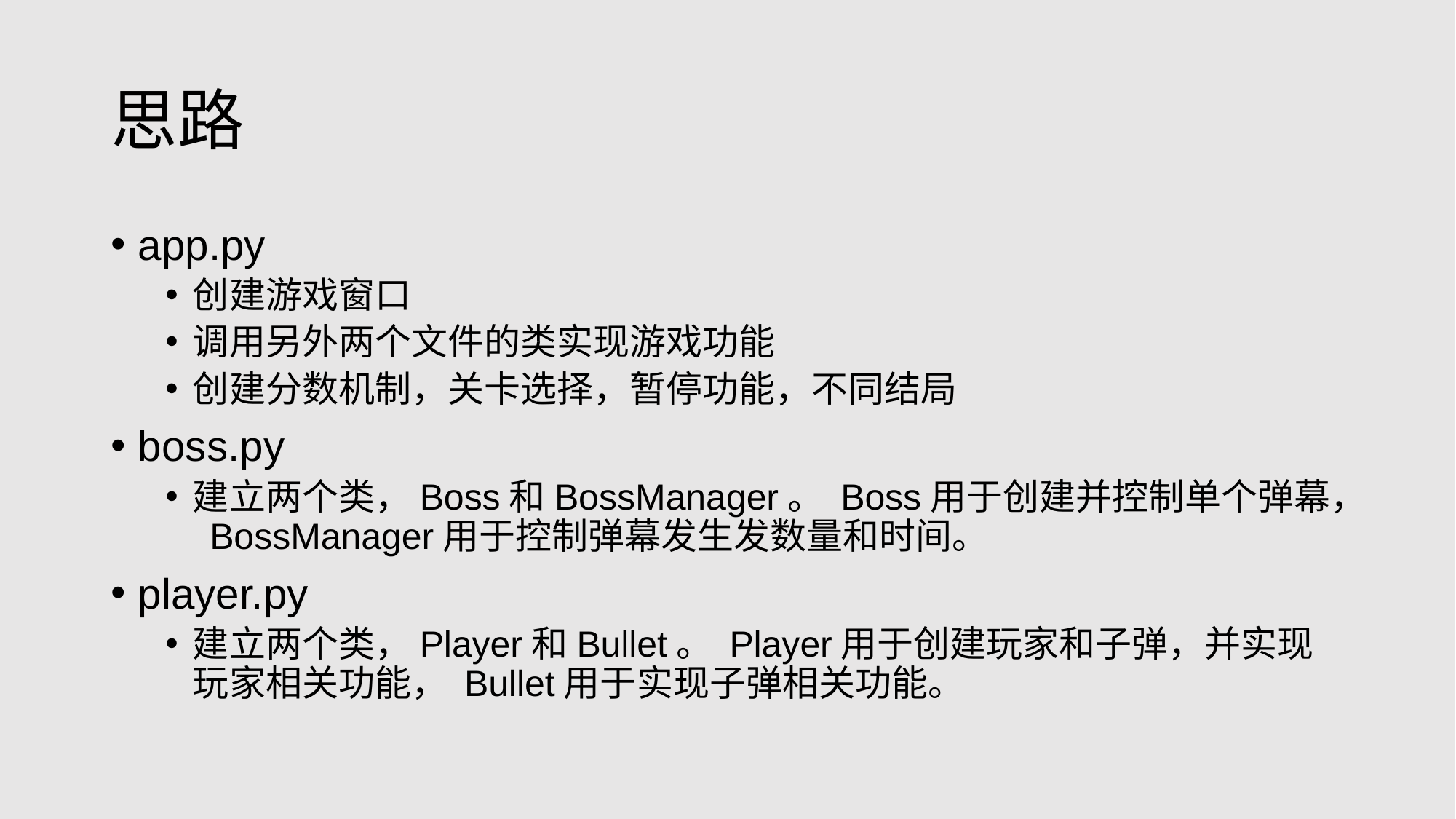

# 思路
app.py
创建游戏窗口
调用另外两个文件的类实现游戏功能
创建分数机制，关卡选择，暂停功能，不同结局
boss.py
建立两个类，Boss和BossManager。 Boss用于创建并控制单个弹幕， BossManager用于控制弹幕发生发数量和时间。
player.py
建立两个类，Player和Bullet。 Player用于创建玩家和子弹，并实现玩家相关功能， Bullet用于实现子弹相关功能。